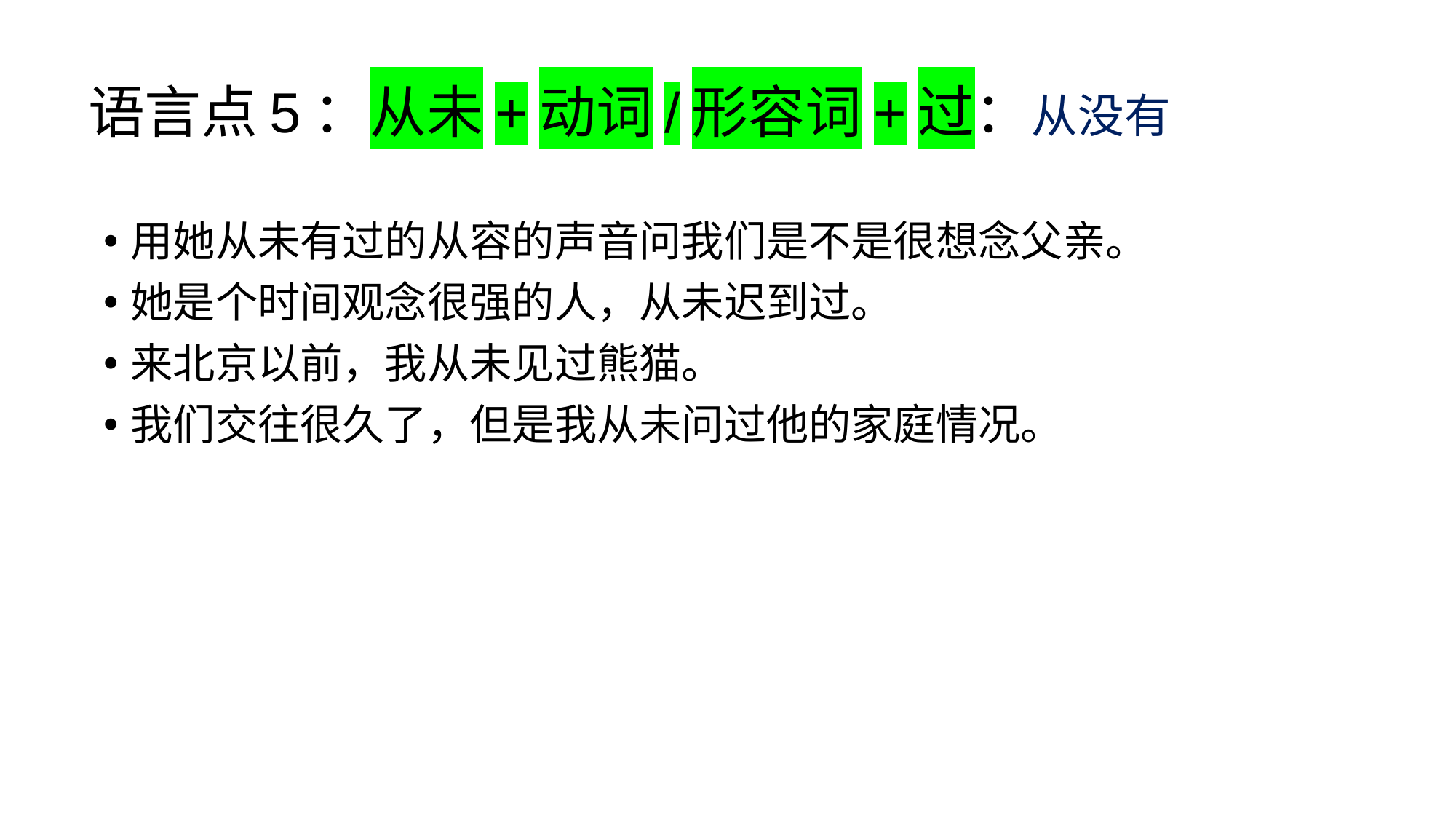

# 语言点5：从未+动词/形容词+过：从没有
用她从未有过的从容的声音问我们是不是很想念父亲。
她是个时间观念很强的人，从未迟到过。
来北京以前，我从未见过熊猫。
我们交往很久了，但是我从未问过他的家庭情况。